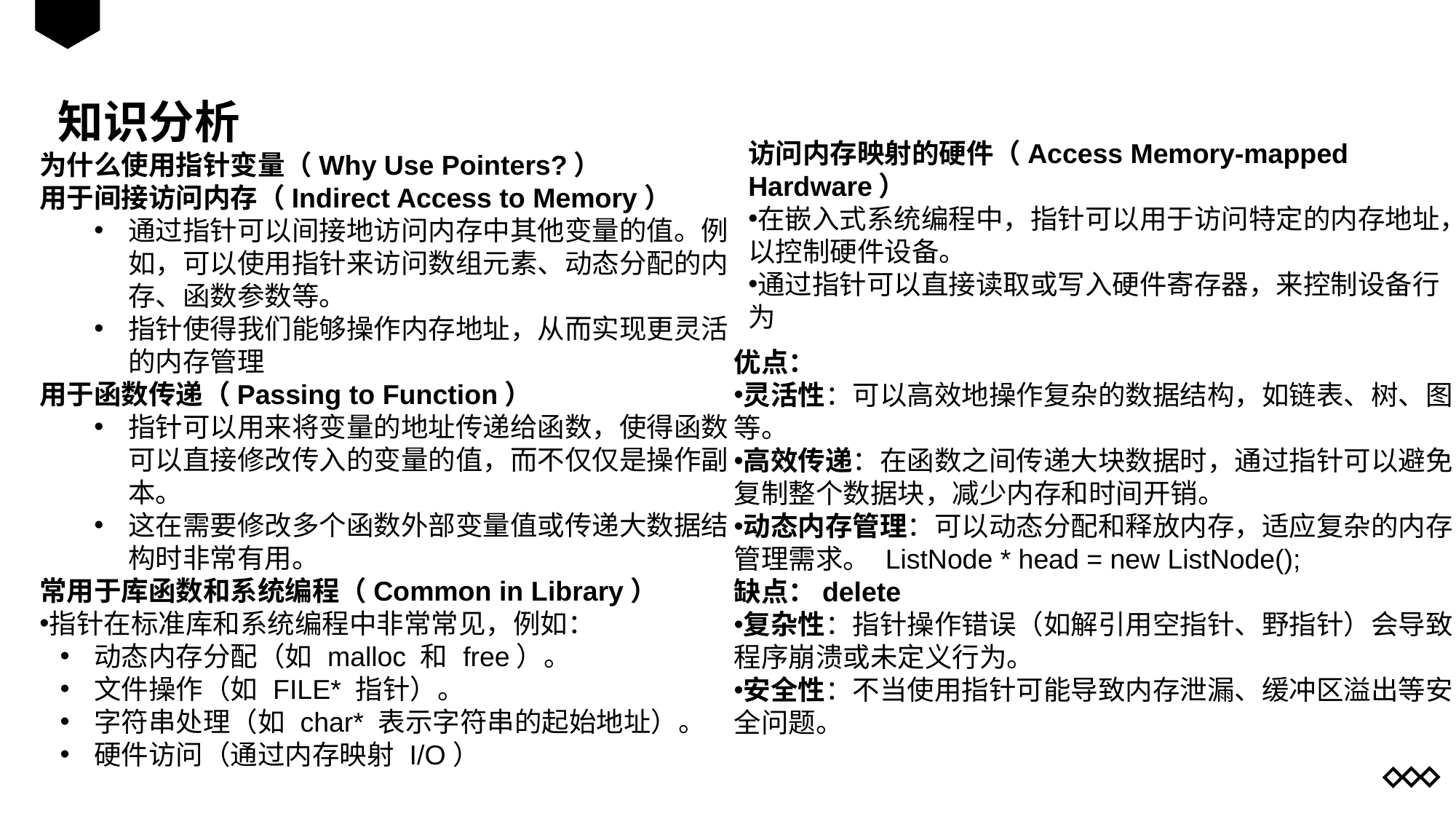

知识分析
访问内存映射的硬件（Access Memory-mapped Hardware）
在嵌入式系统编程中，指针可以用于访问特定的内存地址，以控制硬件设备。
通过指针可以直接读取或写入硬件寄存器，来控制设备行为
为什么使用指针变量（Why Use Pointers?）
用于间接访问内存（Indirect Access to Memory）
通过指针可以间接地访问内存中其他变量的值。例如，可以使用指针来访问数组元素、动态分配的内存、函数参数等。
指针使得我们能够操作内存地址，从而实现更灵活的内存管理
用于函数传递（Passing to Function）
指针可以用来将变量的地址传递给函数，使得函数可以直接修改传入的变量的值，而不仅仅是操作副本。
这在需要修改多个函数外部变量值或传递大数据结构时非常有用。
常用于库函数和系统编程（Common in Library）
指针在标准库和系统编程中非常常见，例如：
动态内存分配（如 malloc 和 free）。
文件操作（如 FILE* 指针）。
字符串处理（如 char* 表示字符串的起始地址）。
硬件访问（通过内存映射 I/O）

优点：
灵活性：可以高效地操作复杂的数据结构，如链表、树、图等。
高效传递：在函数之间传递大块数据时，通过指针可以避免复制整个数据块，减少内存和时间开销。
动态内存管理：可以动态分配和释放内存，适应复杂的内存管理需求。 ListNode * head = new ListNode();
缺点：delete
复杂性：指针操作错误（如解引用空指针、野指针）会导致程序崩溃或未定义行为。
安全性：不当使用指针可能导致内存泄漏、缓冲区溢出等安全问题。